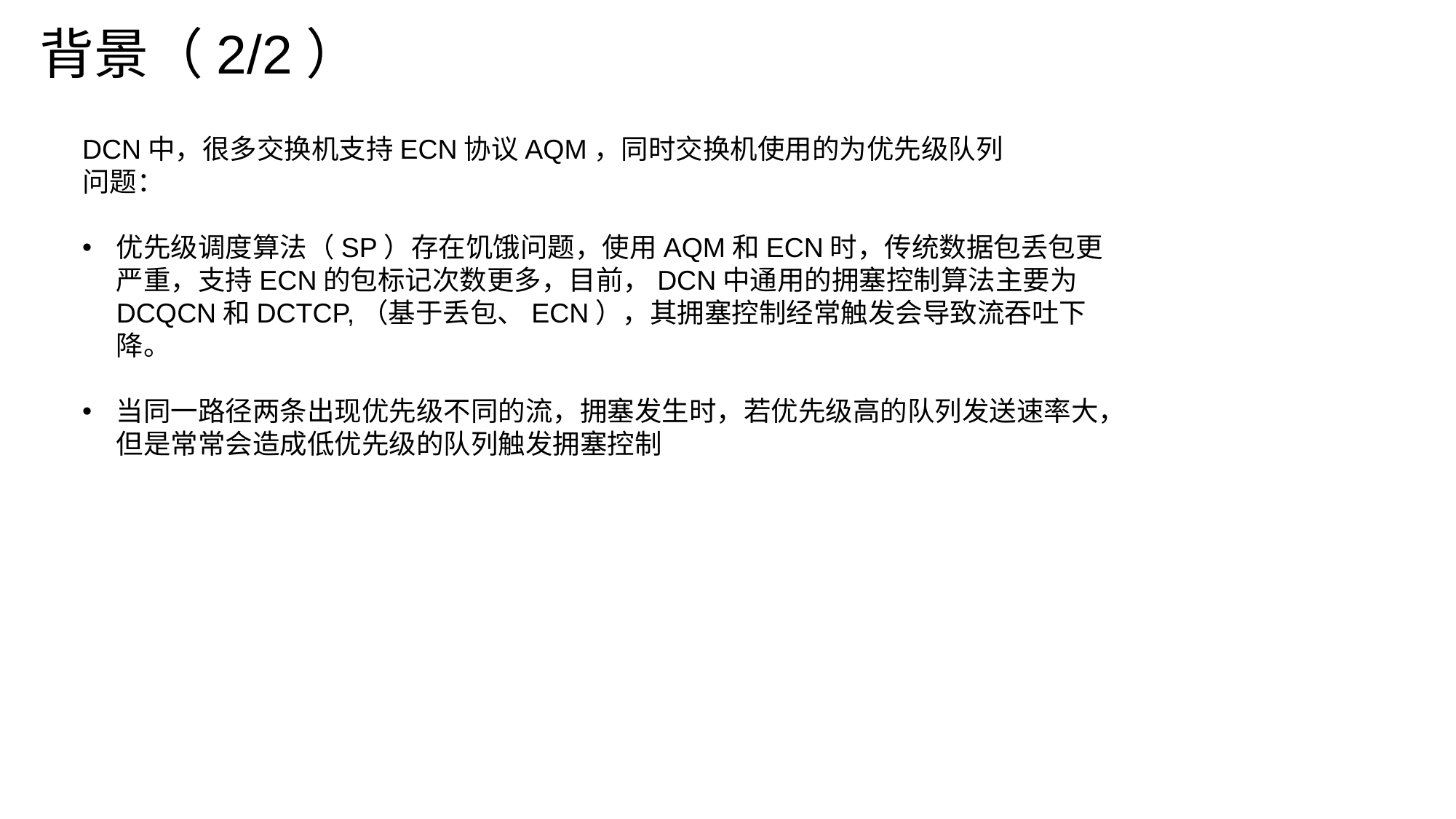

背景（2/2）
DCN中，很多交换机支持ECN协议AQM，同时交换机使用的为优先级队列
问题：

优先级调度算法（SP）存在饥饿问题，使用AQM和ECN时，传统数据包丢包更严重，支持ECN的包标记次数更多，目前，DCN中通用的拥塞控制算法主要为DCQCN和DCTCP,（基于丢包、ECN），其拥塞控制经常触发会导致流吞吐下降。

当同一路径两条出现优先级不同的流，拥塞发生时，若优先级高的队列发送速率大，但是常常会造成低优先级的队列触发拥塞控制